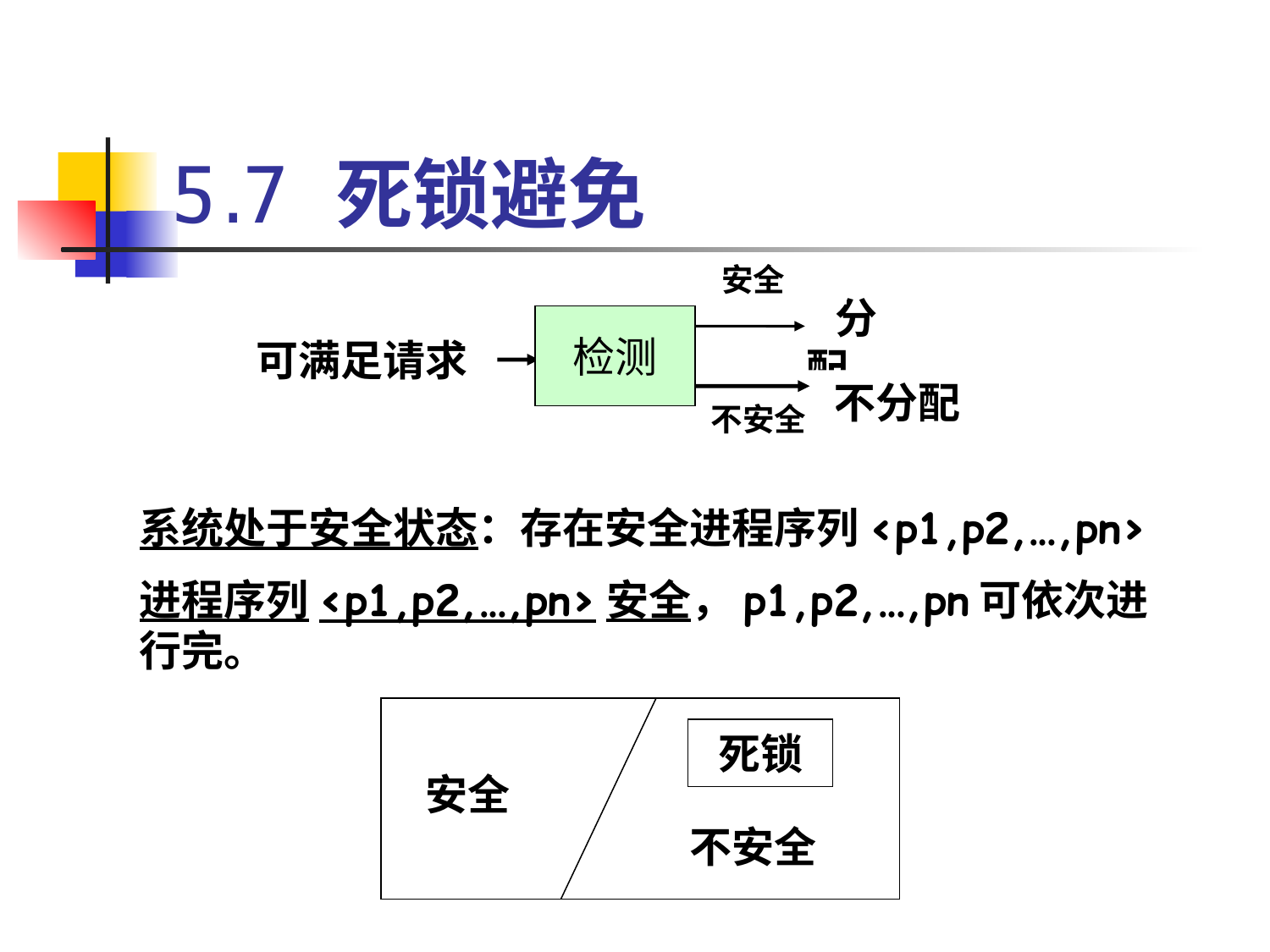

# 5.7 死锁避免
安全
  分配
检测

可满足请求

    不分配

不安全
系统处于安全状态：存在安全进程序列<p1,p2,…,pn>
进程序列<p1,p2,…,pn>安全，p1,p2,…,pn可依次进行完。

死锁
安全
不安全